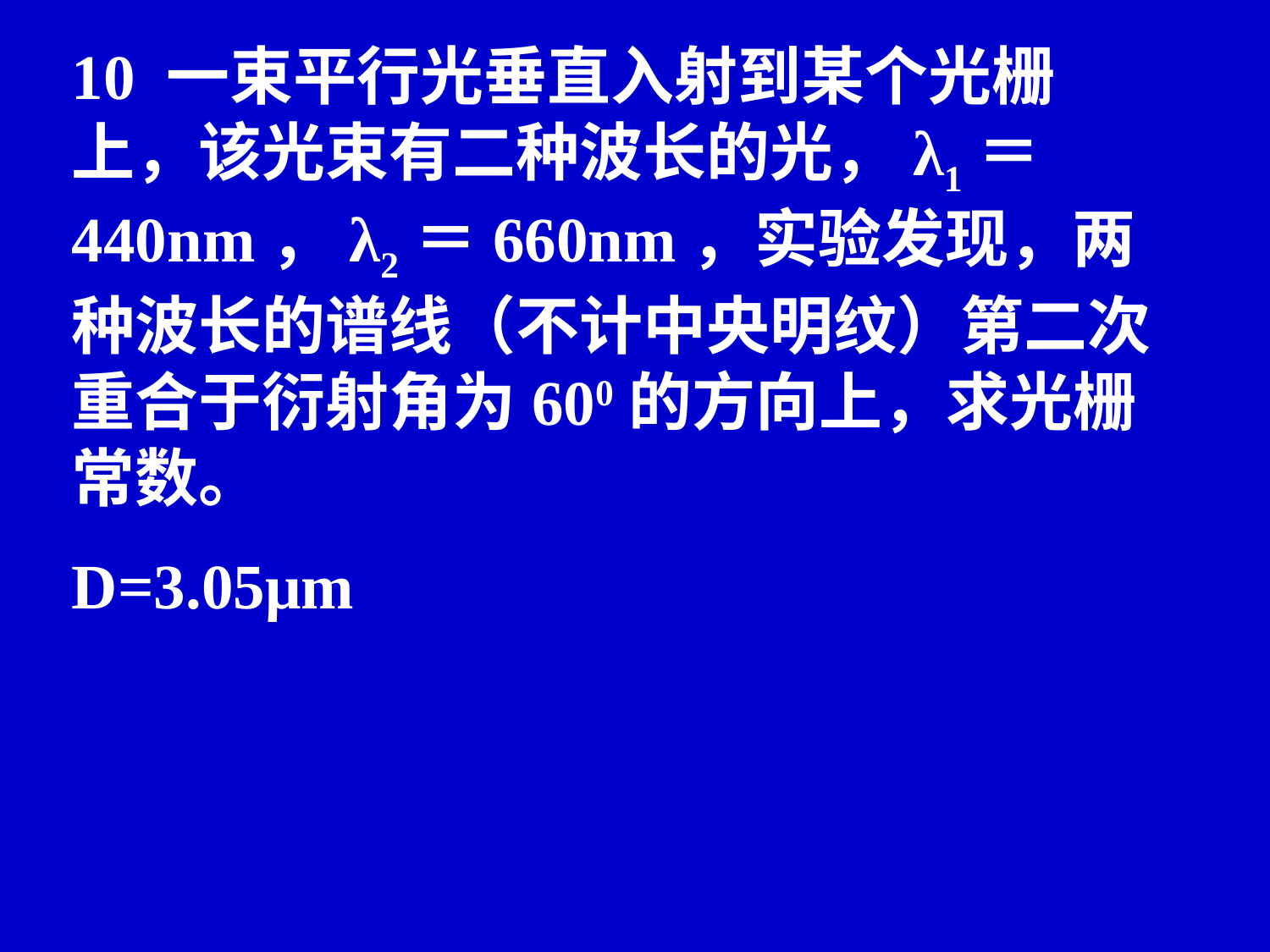

10 一束平行光垂直入射到某个光栅上，该光束有二种波长的光，λ1＝440nm，λ2＝660nm，实验发现，两种波长的谱线（不计中央明纹）第二次重合于衍射角为600的方向上，求光栅常数。
D=3.05μm